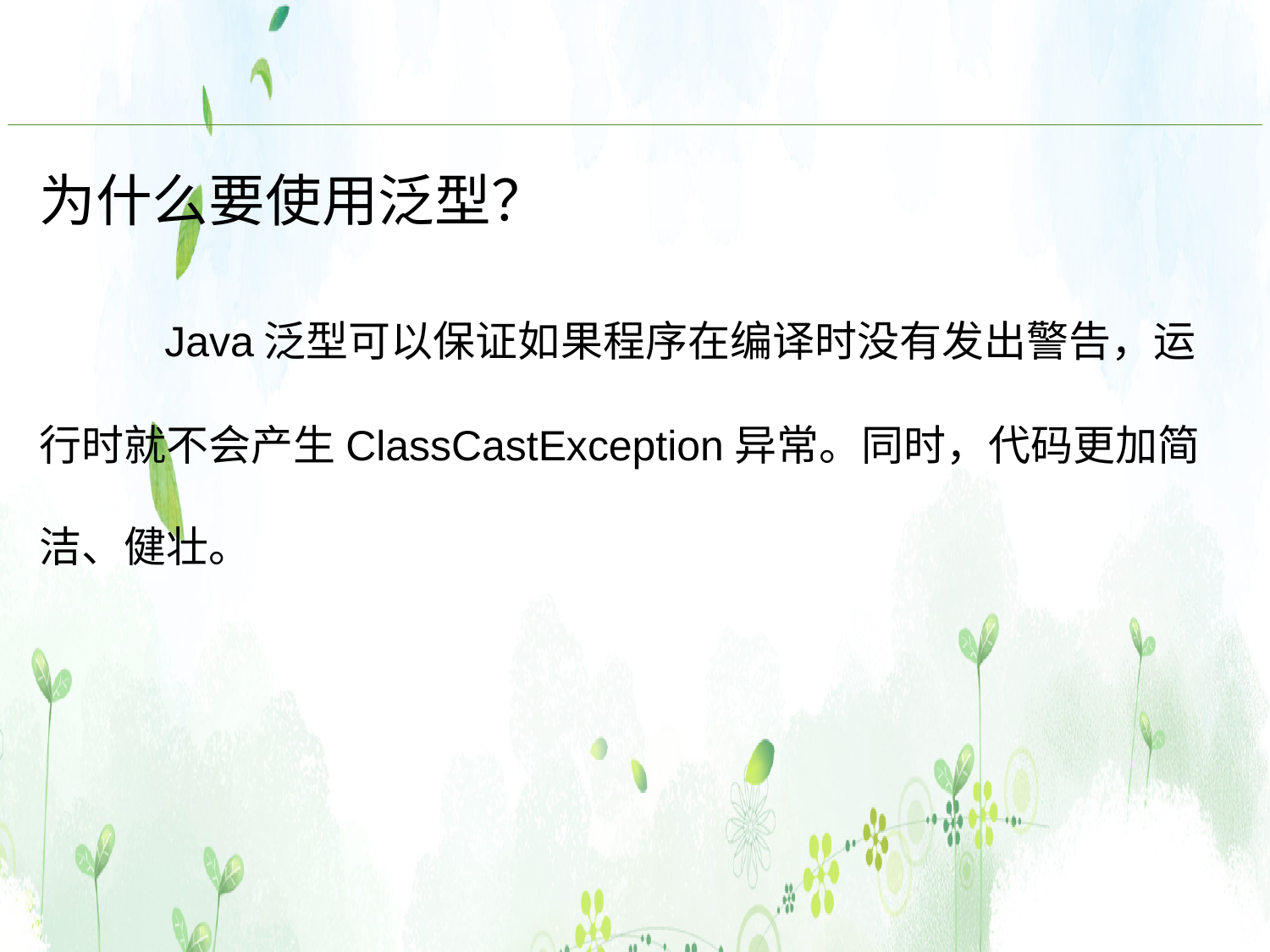

为什么要使用泛型？
        Java泛型可以保证如果程序在编译时没有发出警告，运行时就不会产生ClassCastException异常。同时，代码更加简洁、健壮。